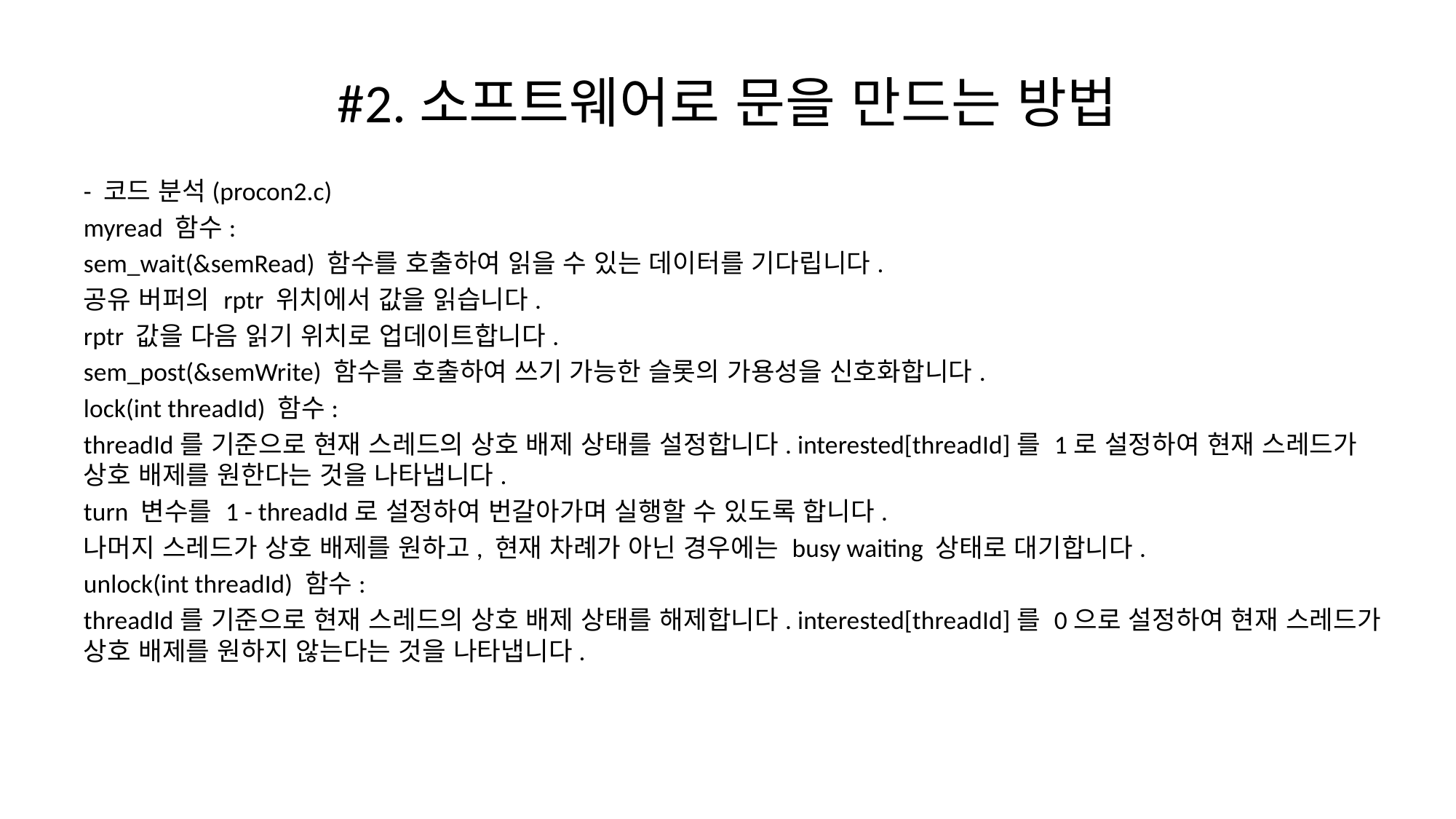

# #2.소프트웨어로 문을 만드는 방법
- 코드 분석(procon2.c)
myread 함수:
sem_wait(&semRead) 함수를 호출하여 읽을 수 있는 데이터를 기다립니다.
공유 버퍼의 rptr 위치에서 값을 읽습니다.
rptr 값을 다음 읽기 위치로 업데이트합니다.
sem_post(&semWrite) 함수를 호출하여 쓰기 가능한 슬롯의 가용성을 신호화합니다.
lock(int threadId) 함수:
threadId를 기준으로 현재 스레드의 상호 배제 상태를 설정합니다. interested[threadId]를 1로 설정하여 현재 스레드가 상호 배제를 원한다는 것을 나타냅니다.
turn 변수를 1 - threadId로 설정하여 번갈아가며 실행할 수 있도록 합니다.
나머지 스레드가 상호 배제를 원하고, 현재 차례가 아닌 경우에는 busy waiting 상태로 대기합니다.
unlock(int threadId) 함수:
threadId를 기준으로 현재 스레드의 상호 배제 상태를 해제합니다. interested[threadId]를 0으로 설정하여 현재 스레드가 상호 배제를 원하지 않는다는 것을 나타냅니다.